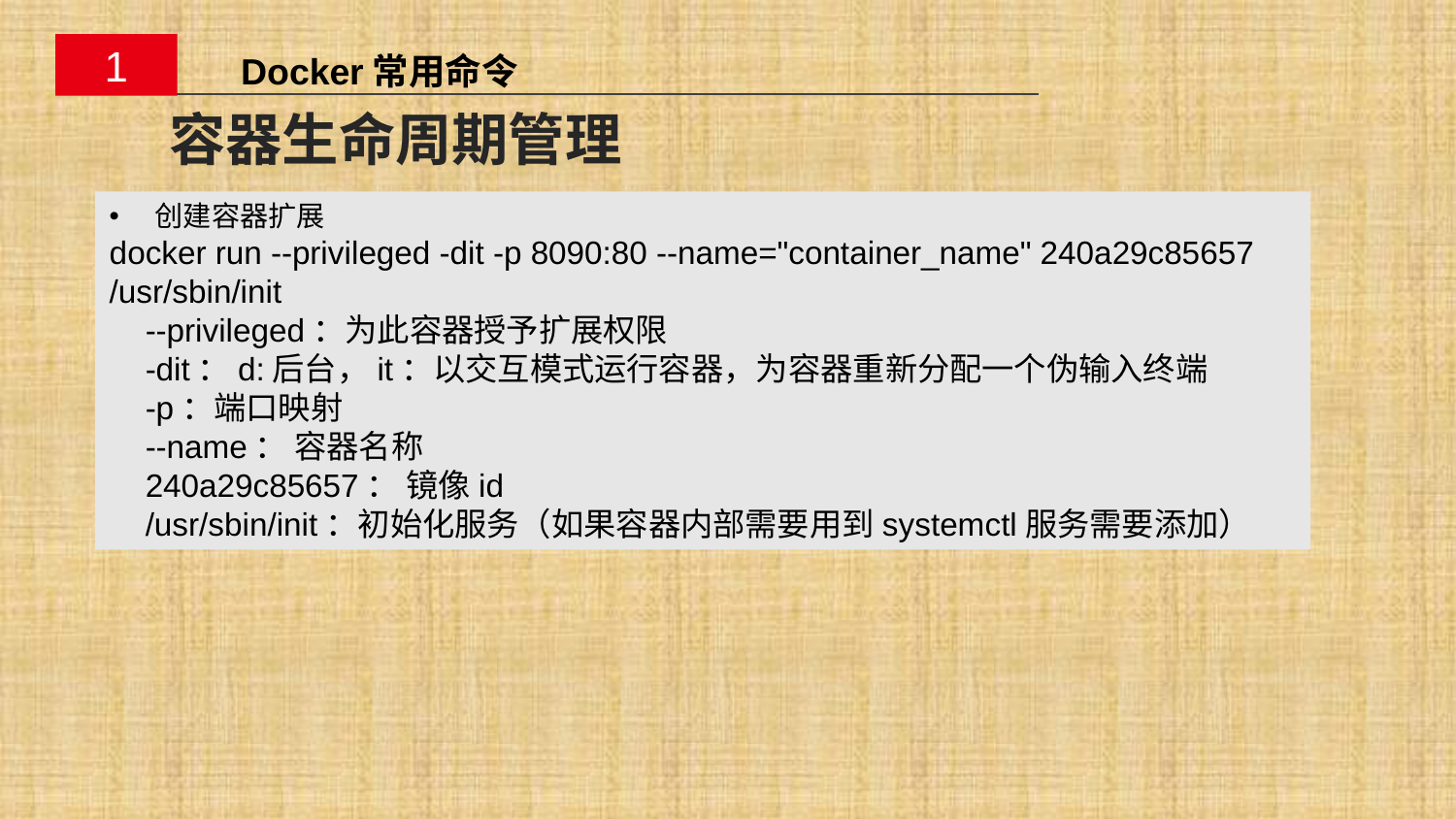

1
Docker常用命令
# 容器生命周期管理
创建容器扩展
docker run --privileged -dit -p 8090:80 --name="container_name" 240a29c85657 /usr/sbin/init
    --privileged：为此容器授予扩展权限
    -dit：d:后台，it：以交互模式运行容器，为容器重新分配一个伪输入终端
    -p：端口映射
    --name： 容器名称
    240a29c85657： 镜像id
    /usr/sbin/init：初始化服务（如果容器内部需要用到systemctl服务需要添加）